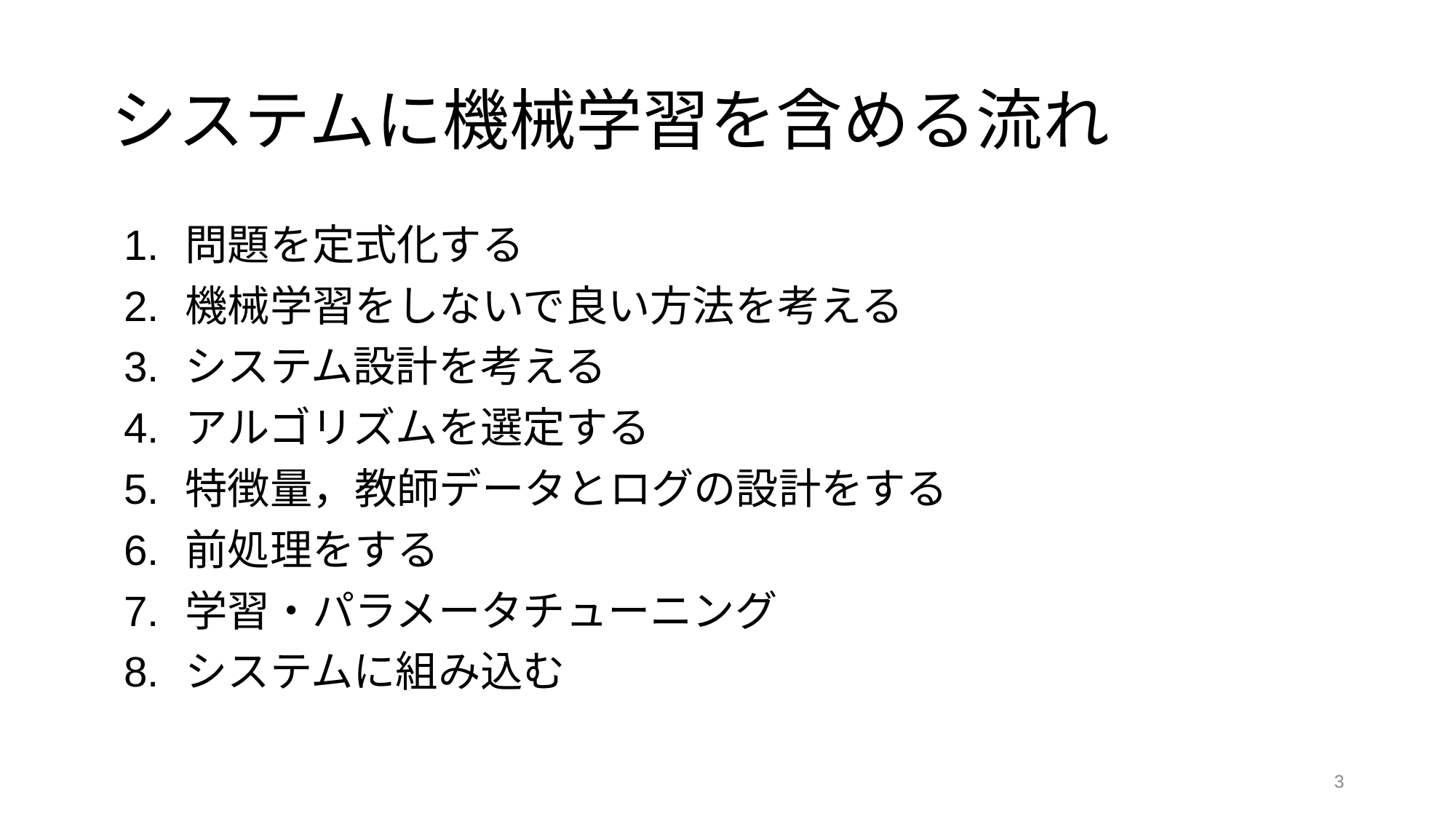

# システムに機械学習を含める流れ
問題を定式化する
機械学習をしないで良い方法を考える
システム設計を考える
アルゴリズムを選定する
特徴量，教師データとログの設計をする
前処理をする
学習・パラメータチューニング
システムに組み込む
3